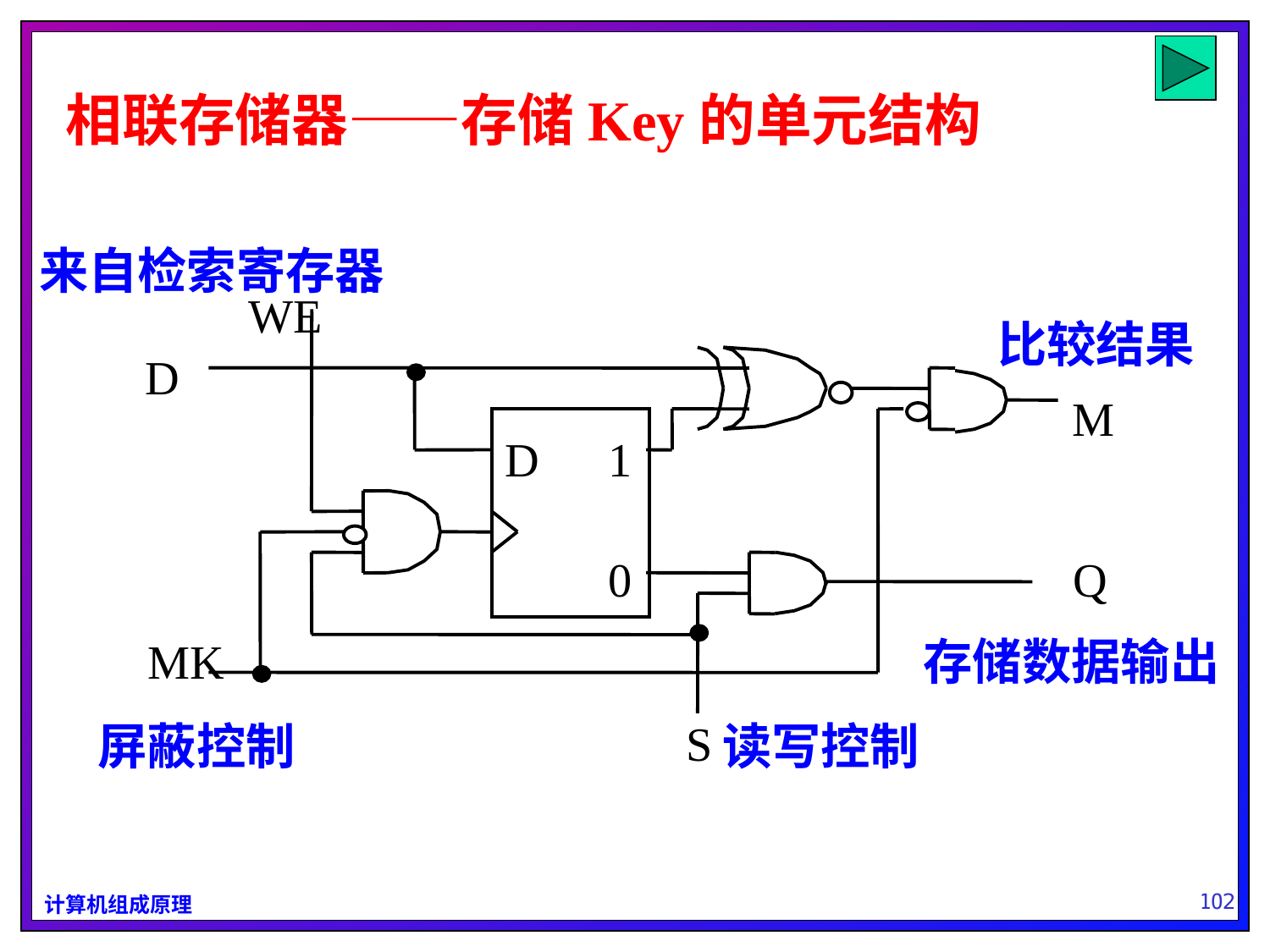

# 相联存储器——存储Key的单元结构
来自检索寄存器

WE

D

M

D
1

0
Q

MK

S
比较结果
存储数据输出
屏蔽控制
读写控制